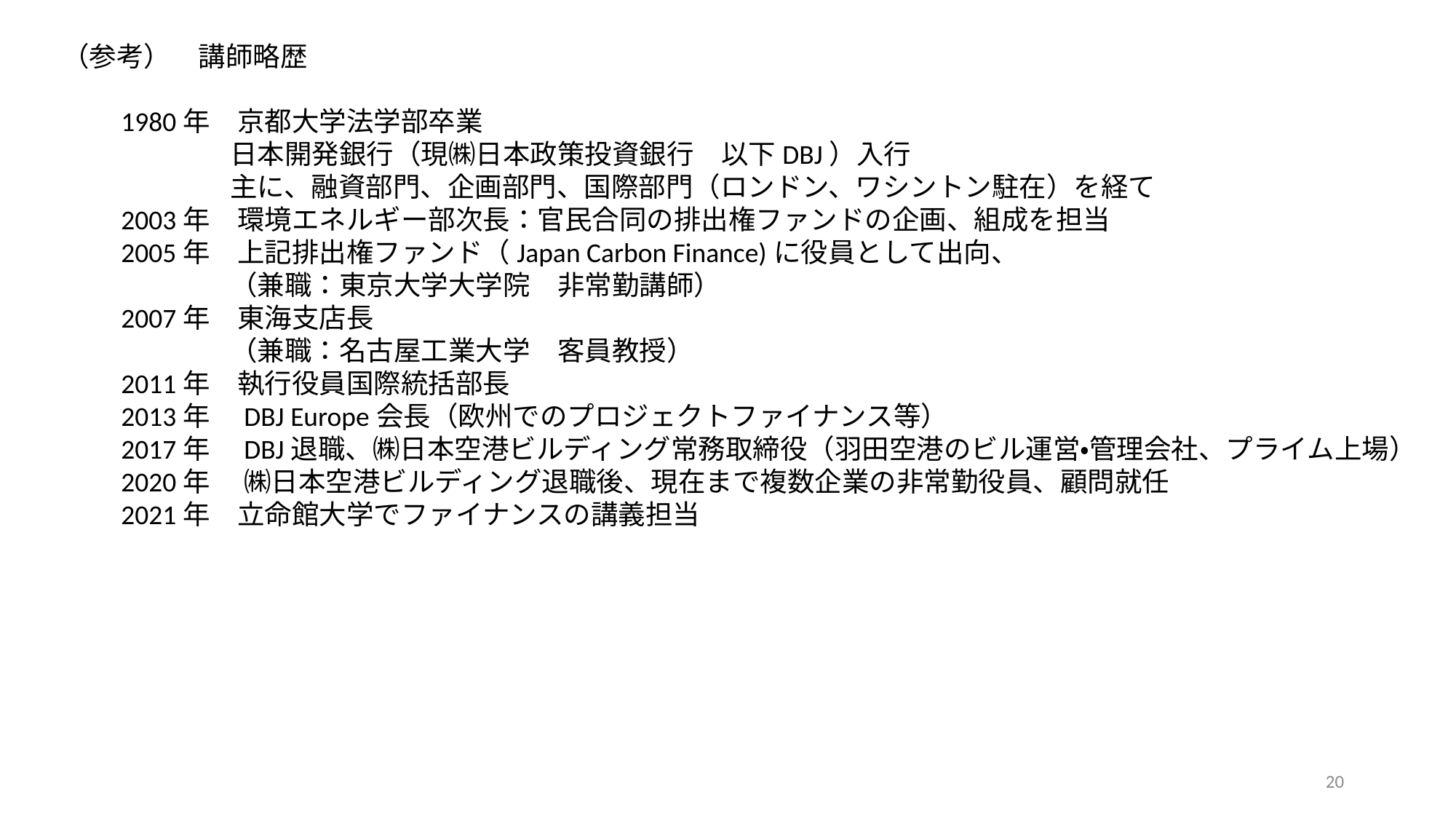

（参考）　講師略歴
1980年　京都大学法学部卒業
　　　　日本開発銀行（現㈱日本政策投資銀行　以下DBJ）入行
　　　　主に、融資部門、企画部門、国際部門（ロンドン、ワシントン駐在）を経て
2003年　環境エネルギー部次長：官民合同の排出権ファンドの企画、組成を担当
2005年　上記排出権ファンド（Japan Carbon Finance)に役員として出向、
　　　　（兼職：東京大学大学院　非常勤講師）
2007年　東海支店長
　　　　（兼職：名古屋工業大学　客員教授）
2011年　執行役員国際統括部長
2013年　DBJ Europe会長（欧州でのプロジェクトファイナンス等）
2017年　DBJ退職、㈱日本空港ビルディング常務取締役（羽田空港のビル運営・管理会社、プライム上場）
2020年　 ㈱日本空港ビルディング退職後、現在まで複数企業の非常勤役員、顧問就任
2021年　立命館大学でファイナンスの講義担当

20